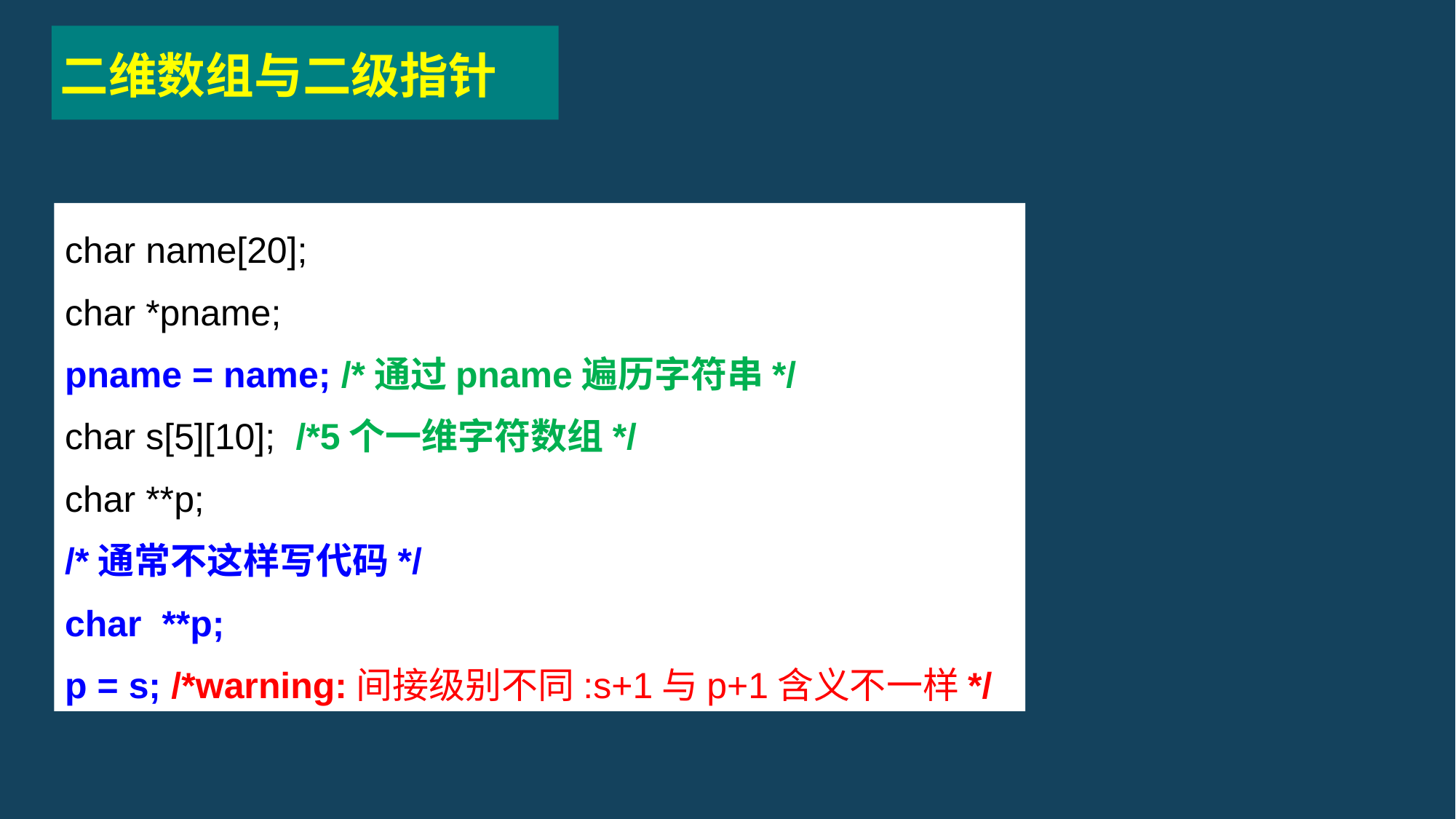

二维数组与二级指针
char name[20];
char *pname;
pname = name; /*通过pname遍历字符串*/
char s[5][10];  /*5个一维字符数组*/
char **p;
/*通常不这样写代码*/
char  **p;
p = s; /*warning:间接级别不同:s+1与p+1含义不一样*/